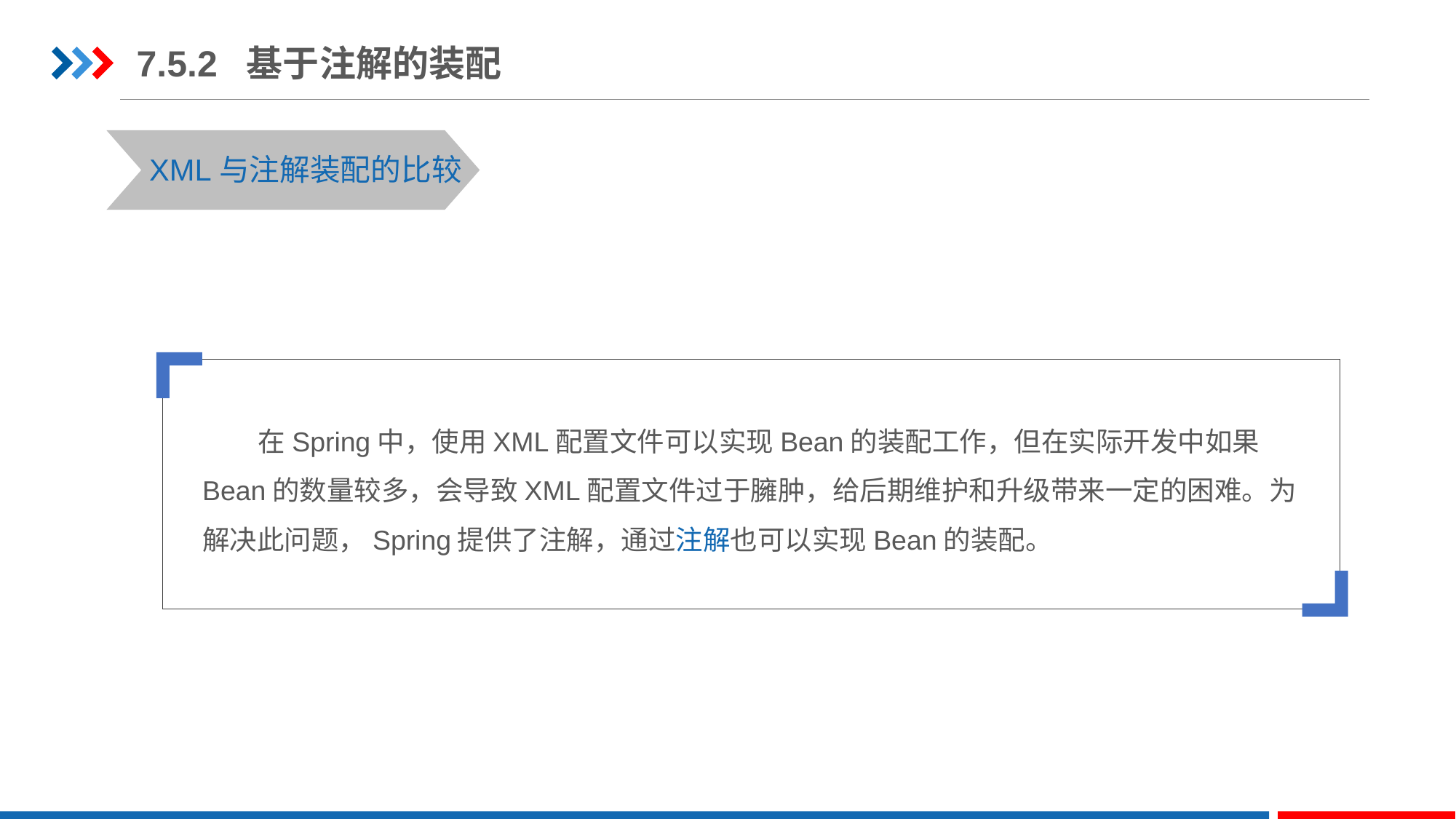

7.5.2  基于注解的装配

XML与注解装配的比较

        在Spring中，使用XML配置文件可以实现Bean的装配工作，但在实际开发中如果Bean的数量较多，会导致XML配置文件过于臃肿，给后期维护和升级带来一定的困难。为解决此问题，Spring提供了注解，通过注解也可以实现Bean的装配。